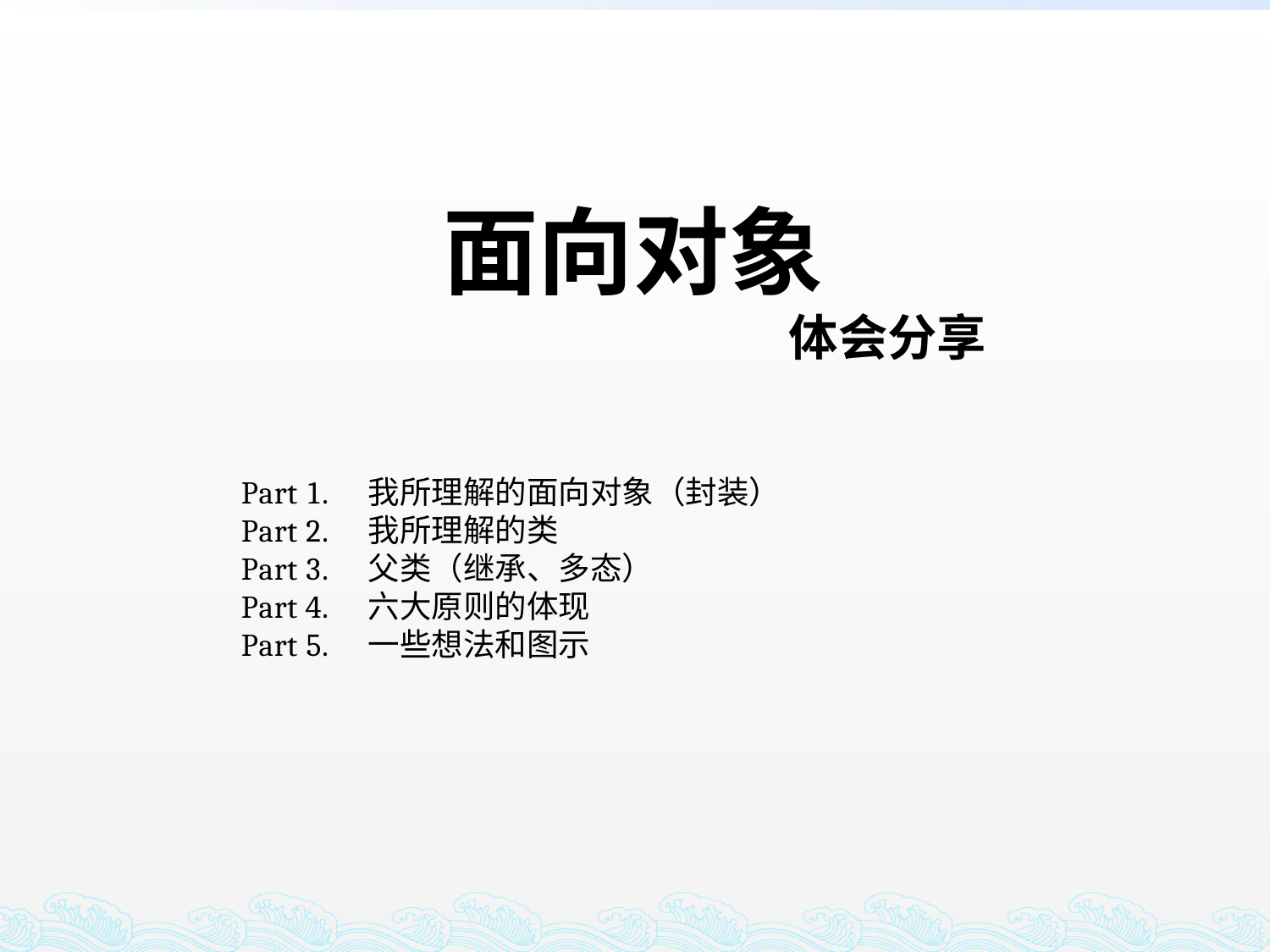

面向对象
				体会分享
Part 1.	我所理解的面向对象（封装）
Part 2.	我所理解的类
Part 3.	父类（继承、多态）
Part 4.	六大原则的体现
Part 5.	一些想法和图示